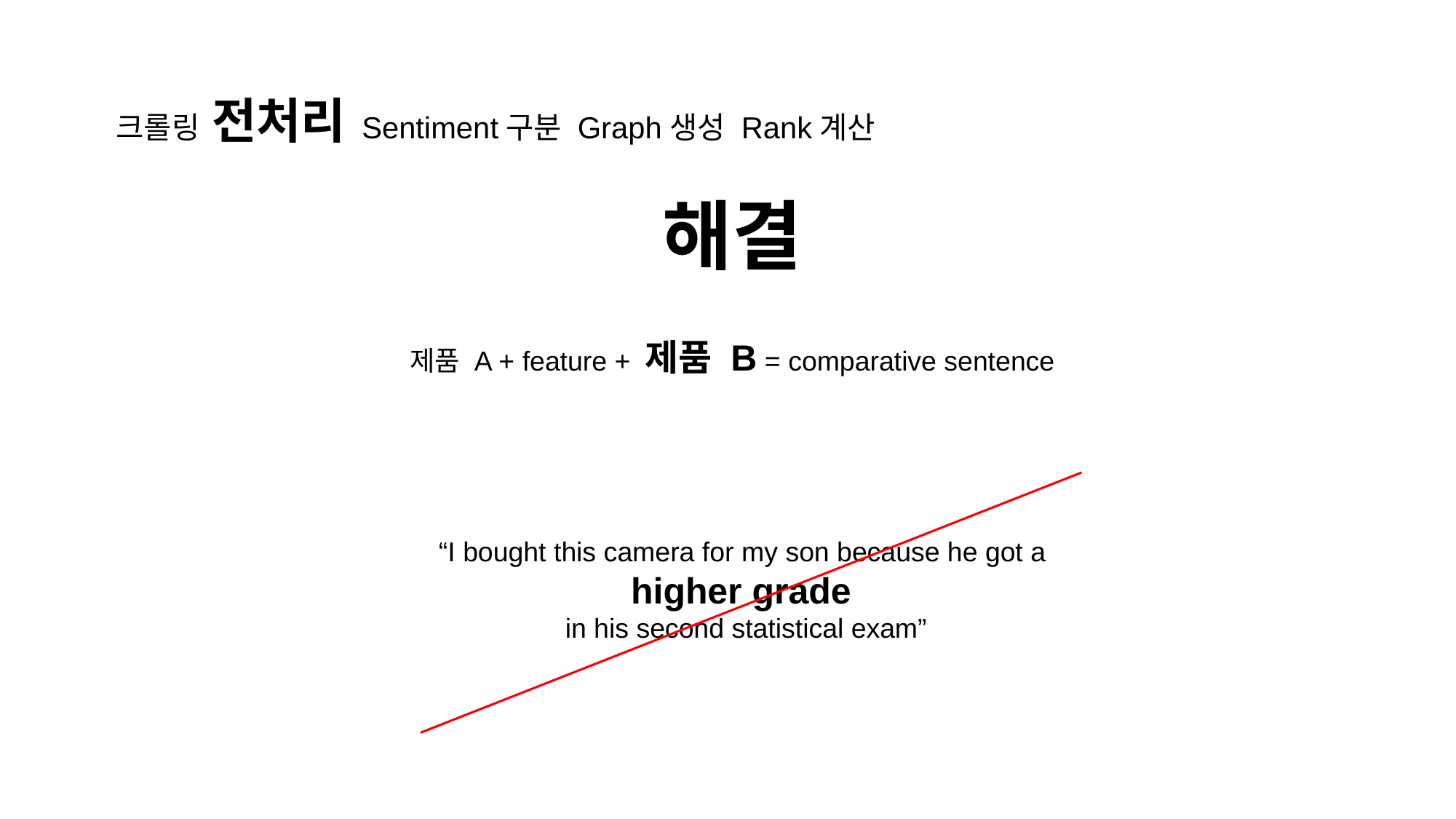

크롤링 전처리 Sentiment구분 Graph생성 Rank계산
해결
제품 A + feature + 제품 B = comparative sentence
“I bought this camera for my son because he got a
higher grade
in his second statistical exam”